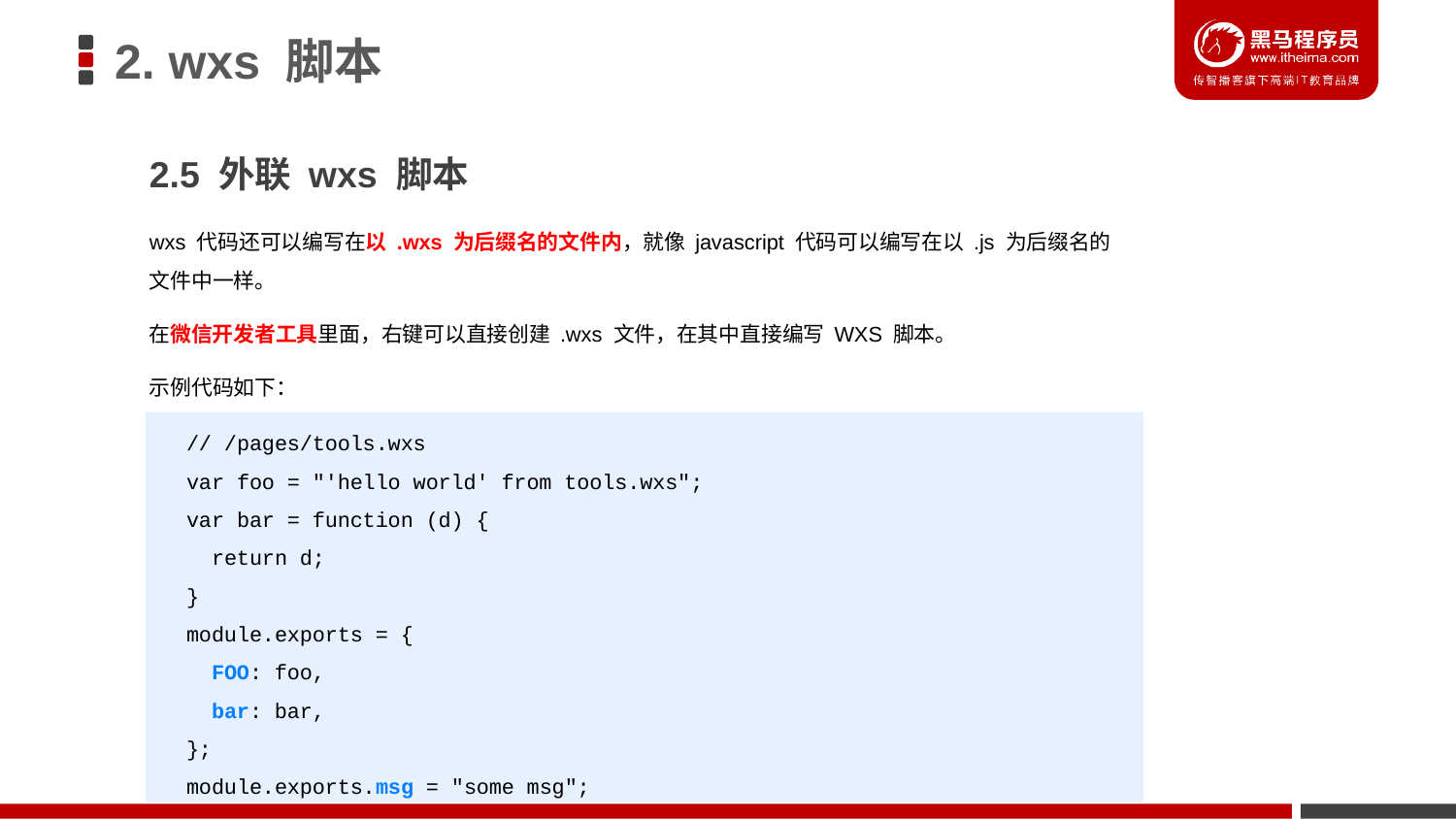

# 2. wxs 脚本
2.5 外联 wxs 脚本
wxs 代码还可以编写在以 .wxs 为后缀名的文件内，就像 javascript 代码可以编写在以 .js 为后缀名的文件中一样。
在微信开发者工具里面，右键可以直接创建 .wxs 文件，在其中直接编写 WXS 脚本。
示例代码如下：
// /pages/tools.wxs
var foo = "'hello world' from tools.wxs";
var bar = function (d) {
  return d;
}
module.exports = {
  FOO: foo,
  bar: bar,
};
module.exports.msg = "some msg";